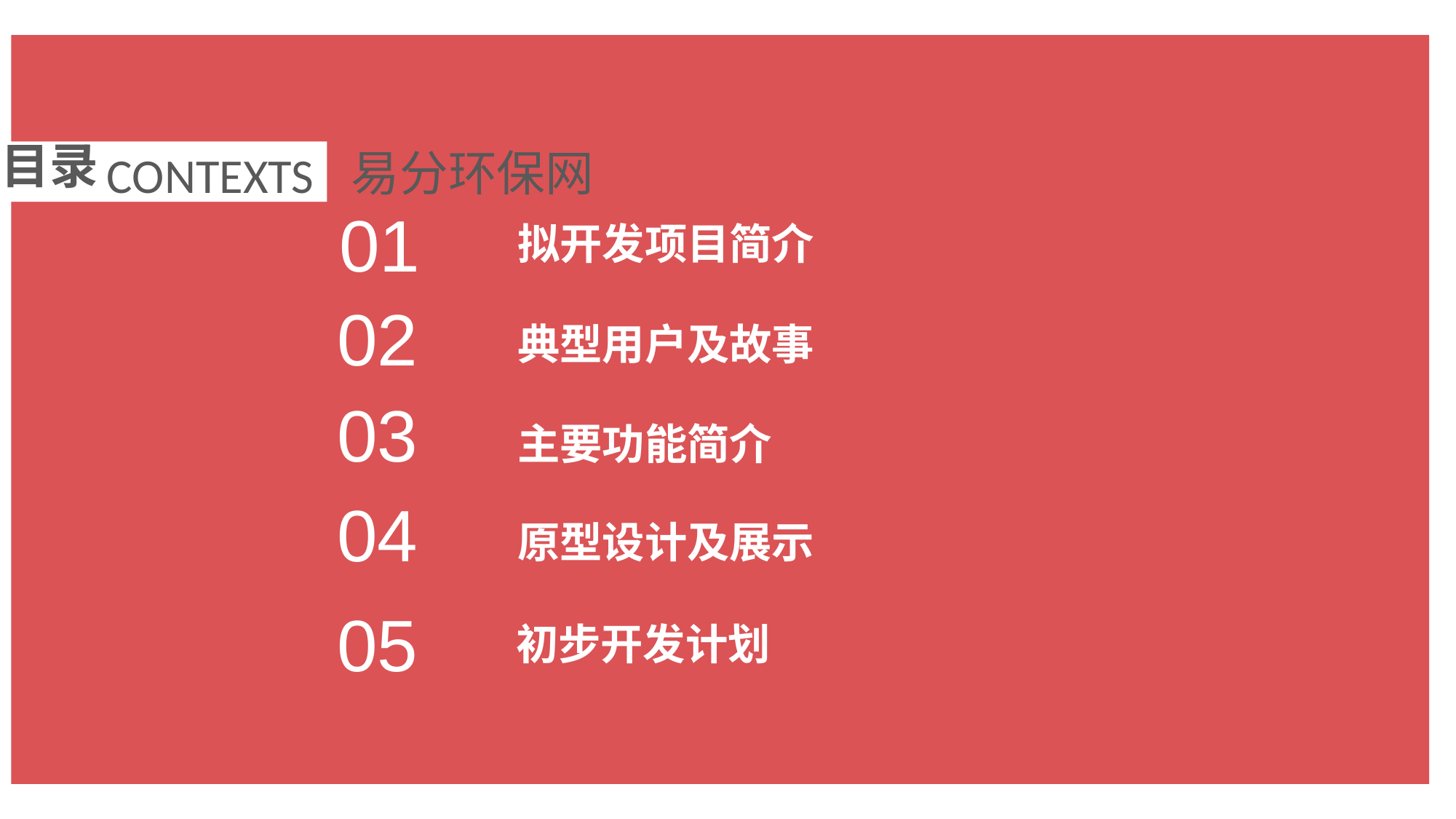

目录
易分环保网
CONTEXTS

01
拟开发项目简介
02
典型用户及故事
03
主要功能简介
04
原型设计及展示
05
初步开发计划